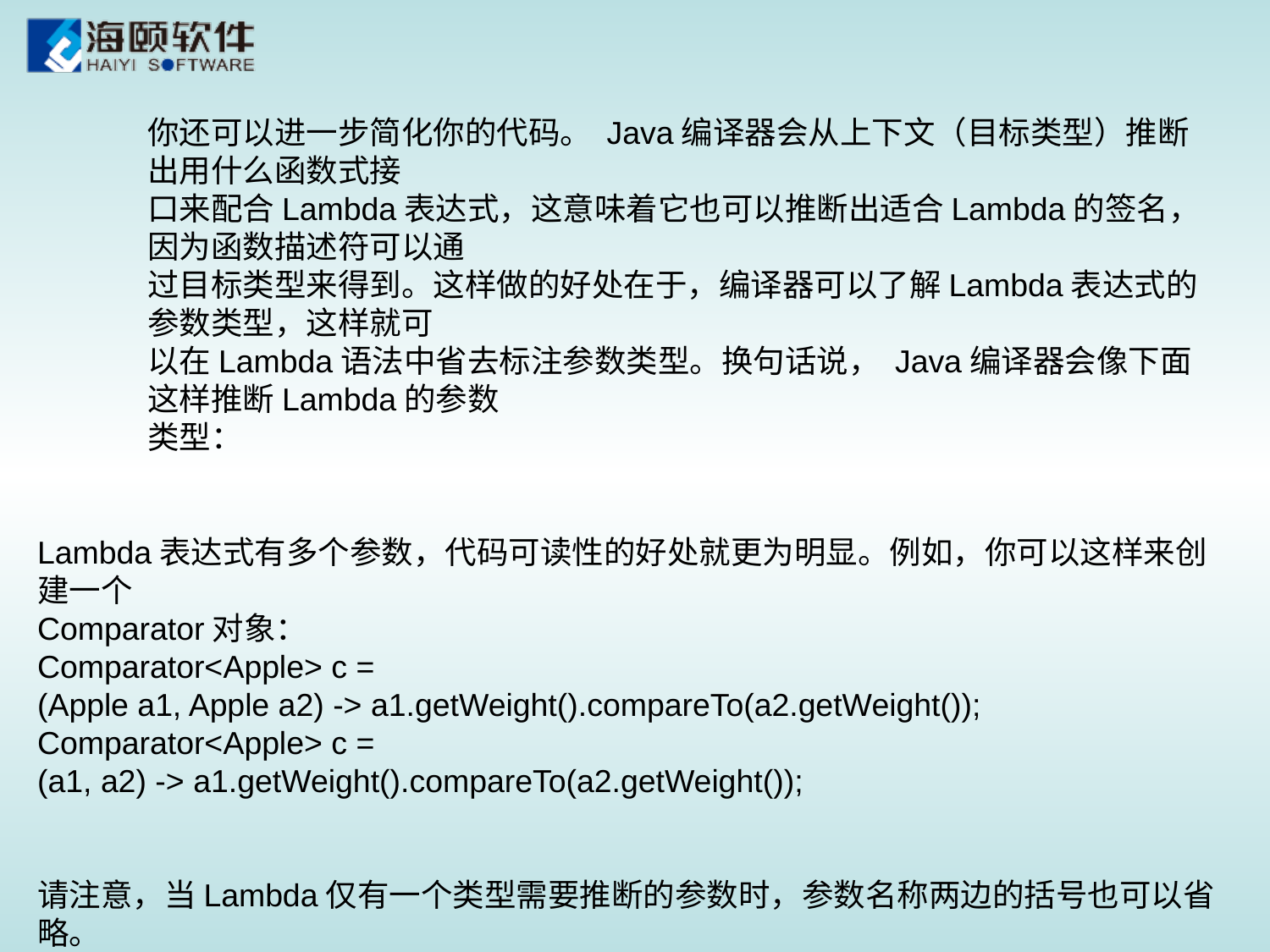

你还可以进一步简化你的代码。 Java编译器会从上下文（目标类型）推断出用什么函数式接
口来配合Lambda表达式，这意味着它也可以推断出适合Lambda的签名，因为函数描述符可以通
过目标类型来得到。这样做的好处在于，编译器可以了解Lambda表达式的参数类型，这样就可
以在Lambda语法中省去标注参数类型。换句话说， Java编译器会像下面这样推断Lambda的参数
类型：
Lambda表达式有多个参数，代码可读性的好处就更为明显。例如，你可以这样来创建一个
Comparator对象：
Comparator<Apple> c =
(Apple a1, Apple a2) -> a1.getWeight().compareTo(a2.getWeight());
Comparator<Apple> c =
(a1, a2) -> a1.getWeight().compareTo(a2.getWeight());

请注意，当Lambda仅有一个类型需要推断的参数时，参数名称两边的括号也可以省略。